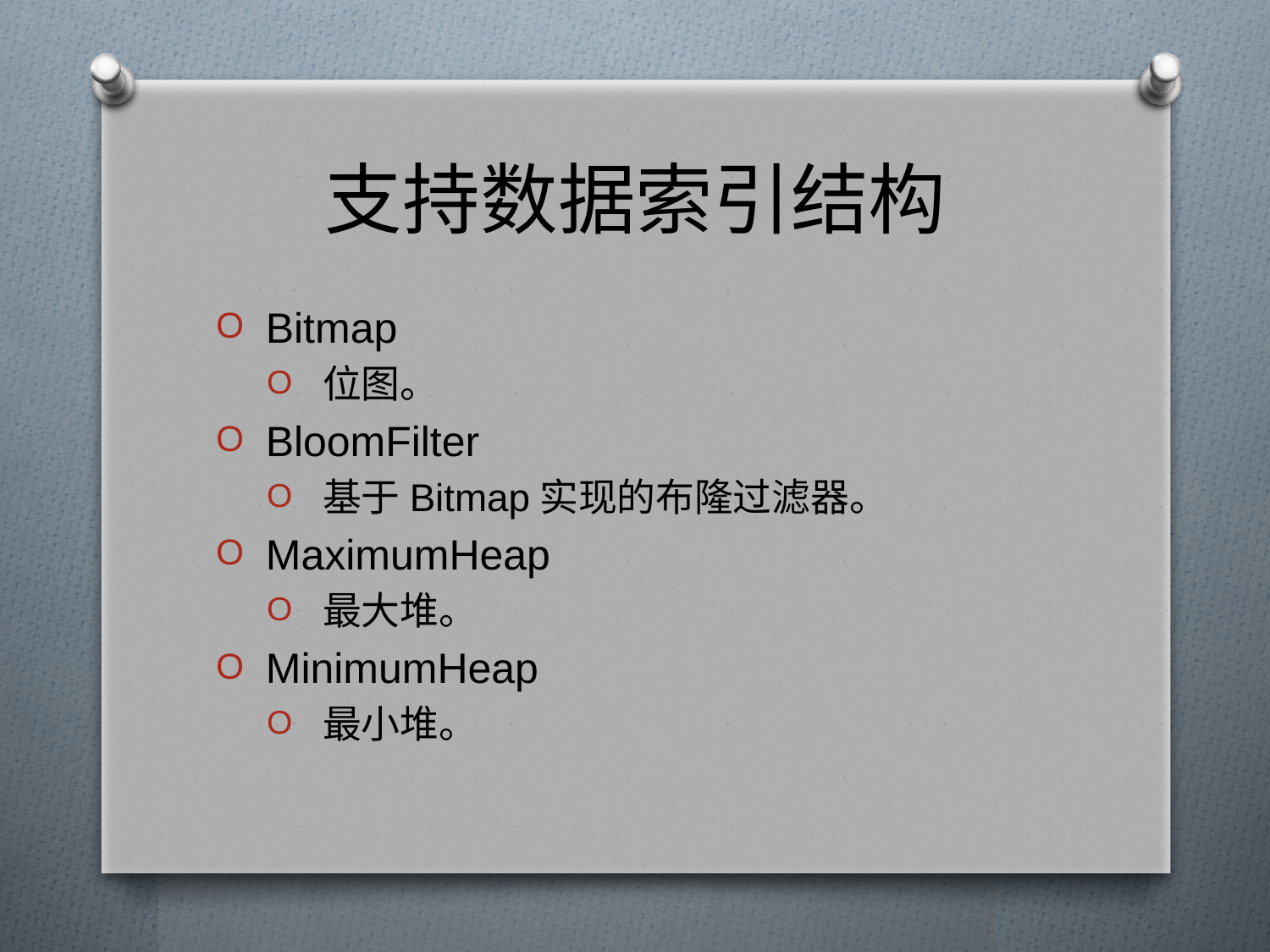

# 支持数据索引结构
 Bitmap
 位图。
 BloomFilter
 基于Bitmap实现的布隆过滤器。
 MaximumHeap
 最大堆。
 MinimumHeap
 最小堆。